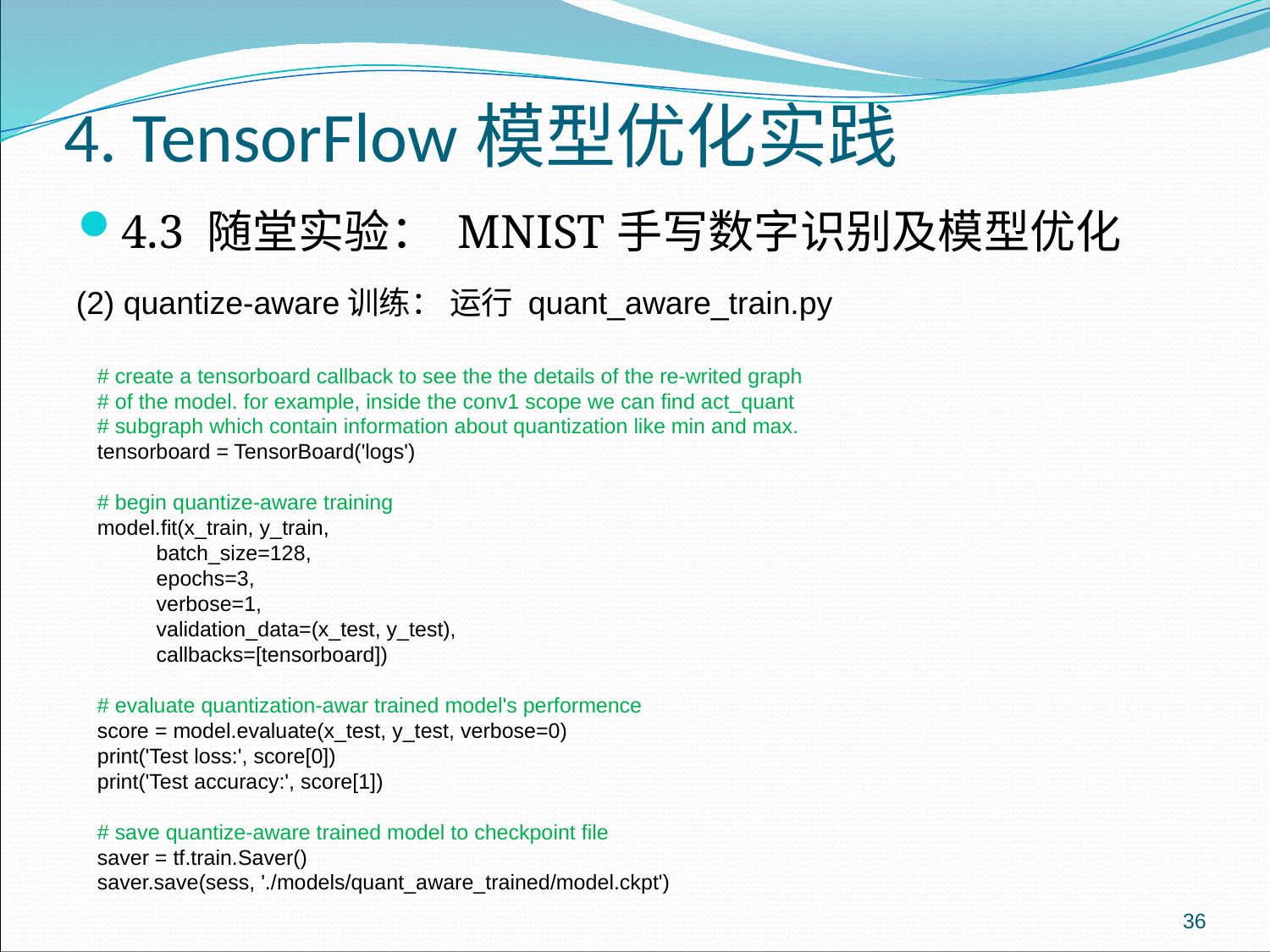

4. TensorFlow模型优化实践
4.3 随堂实验： MNIST手写数字识别及模型优化
(2) quantize-aware训练： 运行 quant_aware_train.py
# create a tensorboard callback to see the the details of the re-writed graph # of the model. for example, inside the conv1 scope we can find act_quant # subgraph which contain information about quantization like min and max. tensorboard = TensorBoard('logs') # begin quantize-aware training model.fit(x_train, y_train, batch_size=128, epochs=3, verbose=1, validation_data=(x_test, y_test), callbacks=[tensorboard]) # evaluate quantization-awar trained model's performence score = model.evaluate(x_test, y_test, verbose=0) print('Test loss:', score[0]) print('Test accuracy:', score[1]) # save quantize-aware trained model to checkpoint file saver = tf.train.Saver() saver.save(sess, './models/quant_aware_trained/model.ckpt')
36